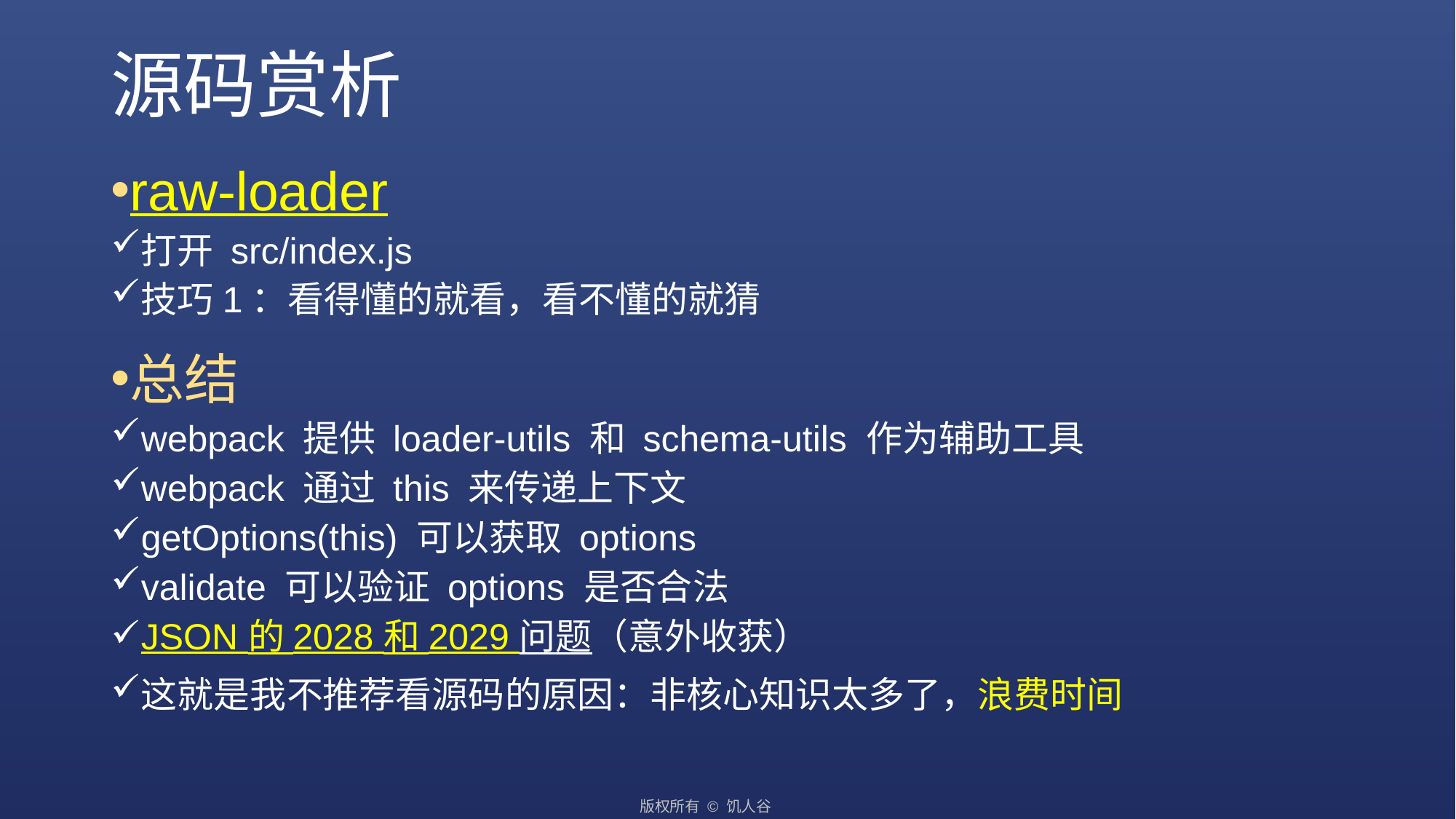

# 源码赏析
raw-loader
打开 src/index.js
技巧1：看得懂的就看，看不懂的就猜
总结
webpack 提供 loader-utils 和 schema-utils 作为辅助工具
webpack 通过 this 来传递上下文
getOptions(this) 可以获取 options
validate 可以验证 options 是否合法
JSON 的 2028 和 2029 问题（意外收获）
这就是我不推荐看源码的原因：非核心知识太多了，浪费时间